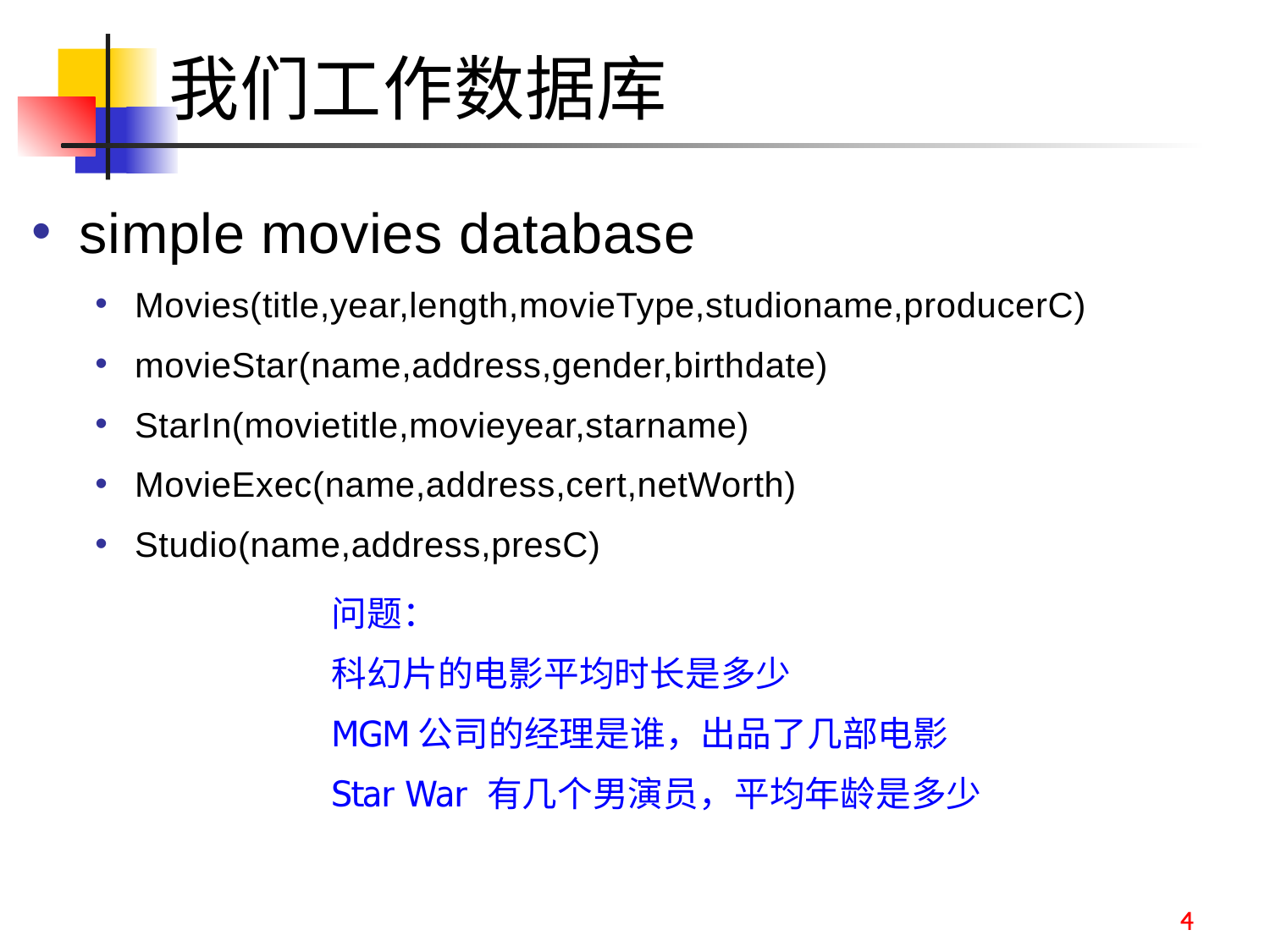

# 我们工作数据库
simple movies database
Movies(title,year,length,movieType,studioname,producerC)
movieStar(name,address,gender,birthdate)
StarIn(movietitle,movieyear,starname)
MovieExec(name,address,cert,netWorth)
Studio(name,address,presC)

问题：
科幻片的电影平均时长是多少
MGM公司的经理是谁，出品了几部电影
Star War 有几个男演员，平均年龄是多少
4